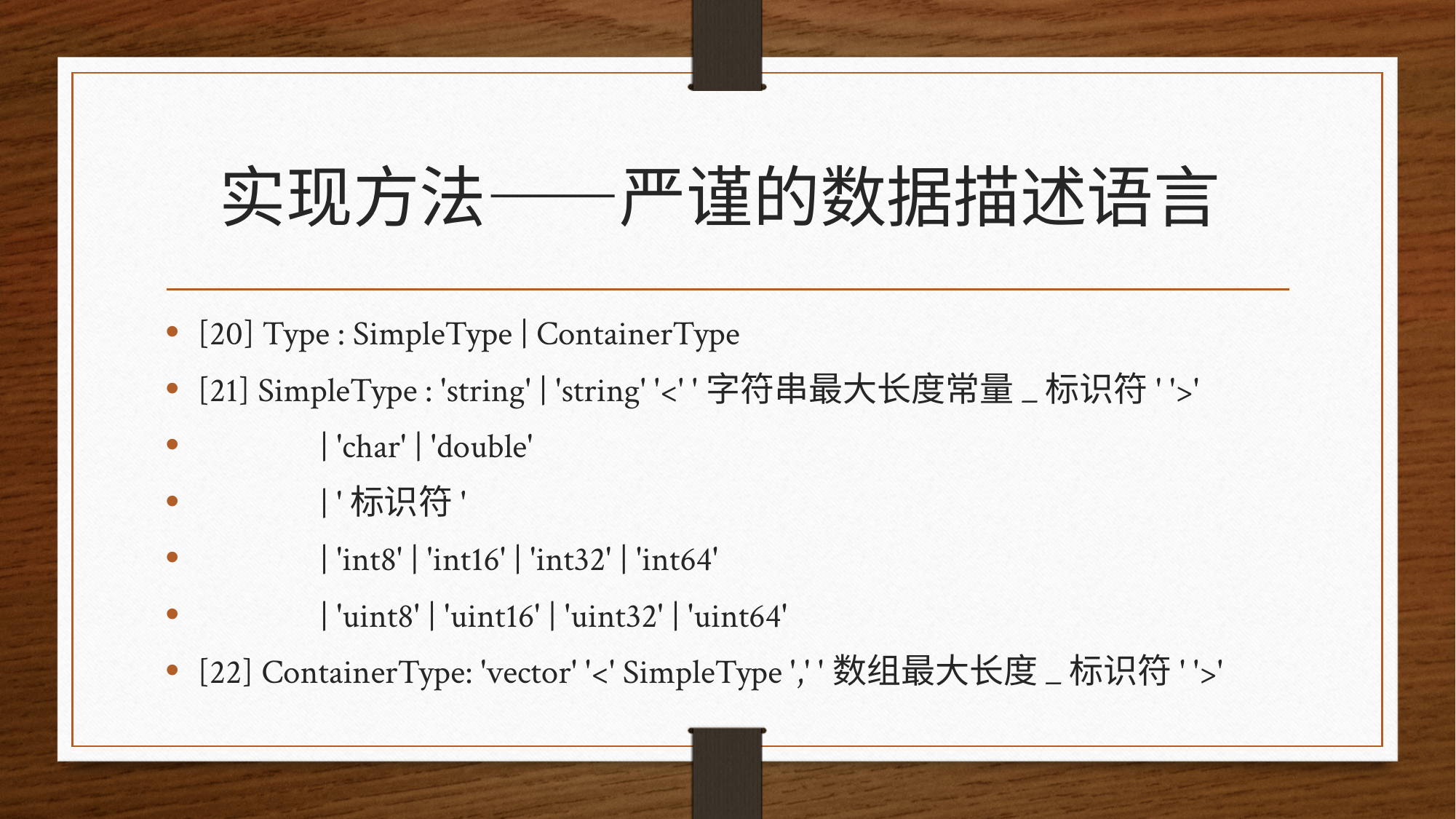

# 实现方法——严谨的数据描述语言
[20] Type : SimpleType | ContainerType
[21] SimpleType : 'string' | 'string' '<' '字符串最大长度常量_标识符' '>'
                | 'char' | 'double'
                | '标识符'
                | 'int8' | 'int16' | 'int32' | 'int64'
                | 'uint8' | 'uint16' | 'uint32' | 'uint64'
[22] ContainerType: 'vector' '<' SimpleType ',' '数组最大长度_标识符' '>'